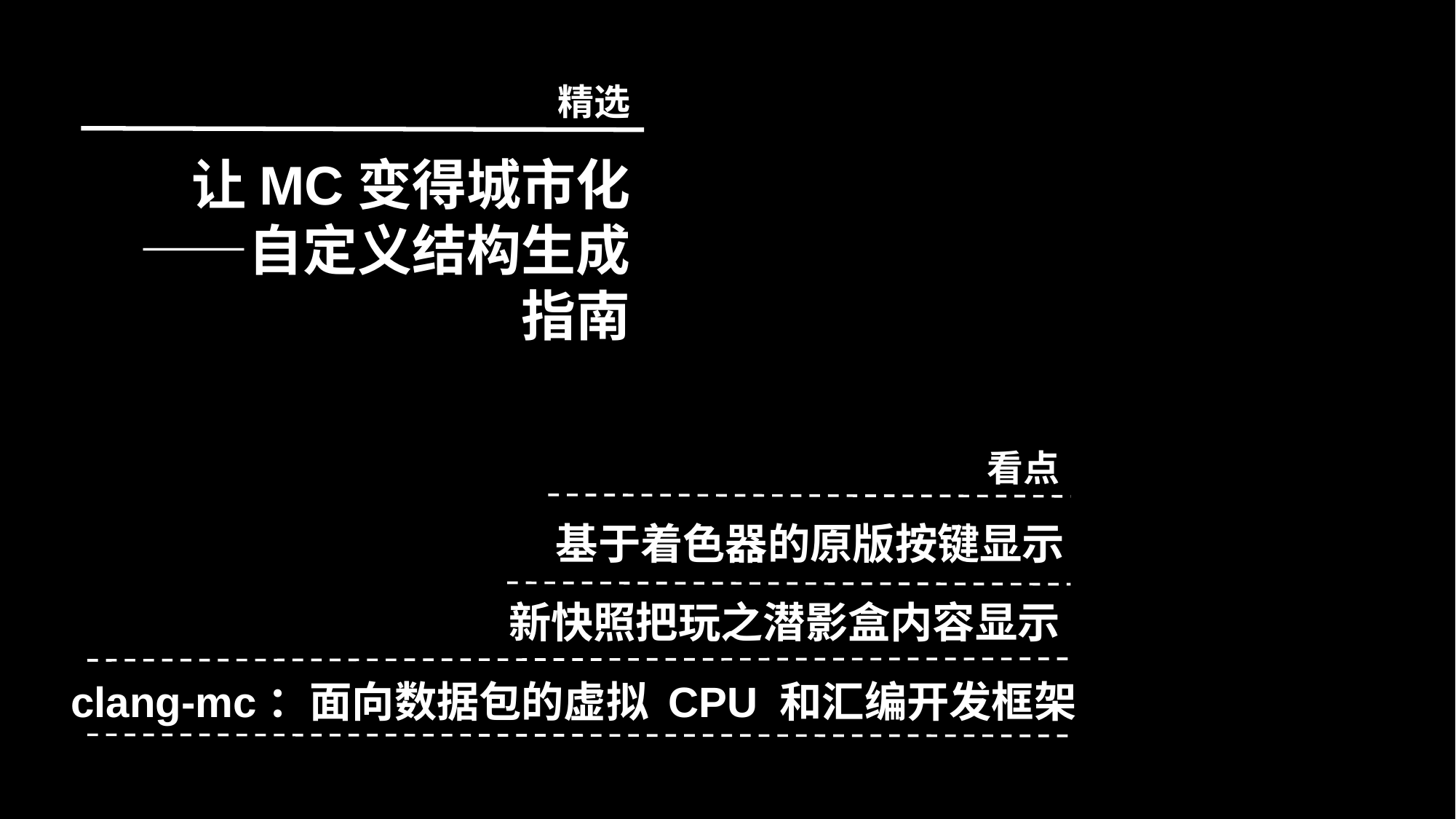

精选
让MC变得城市化——自定义结构生成指南
看点
基于着色器的原版按键显示
新快照把玩之潜影盒内容显示
clang-mc：面向数据包的虚拟 CPU 和汇编开发框架